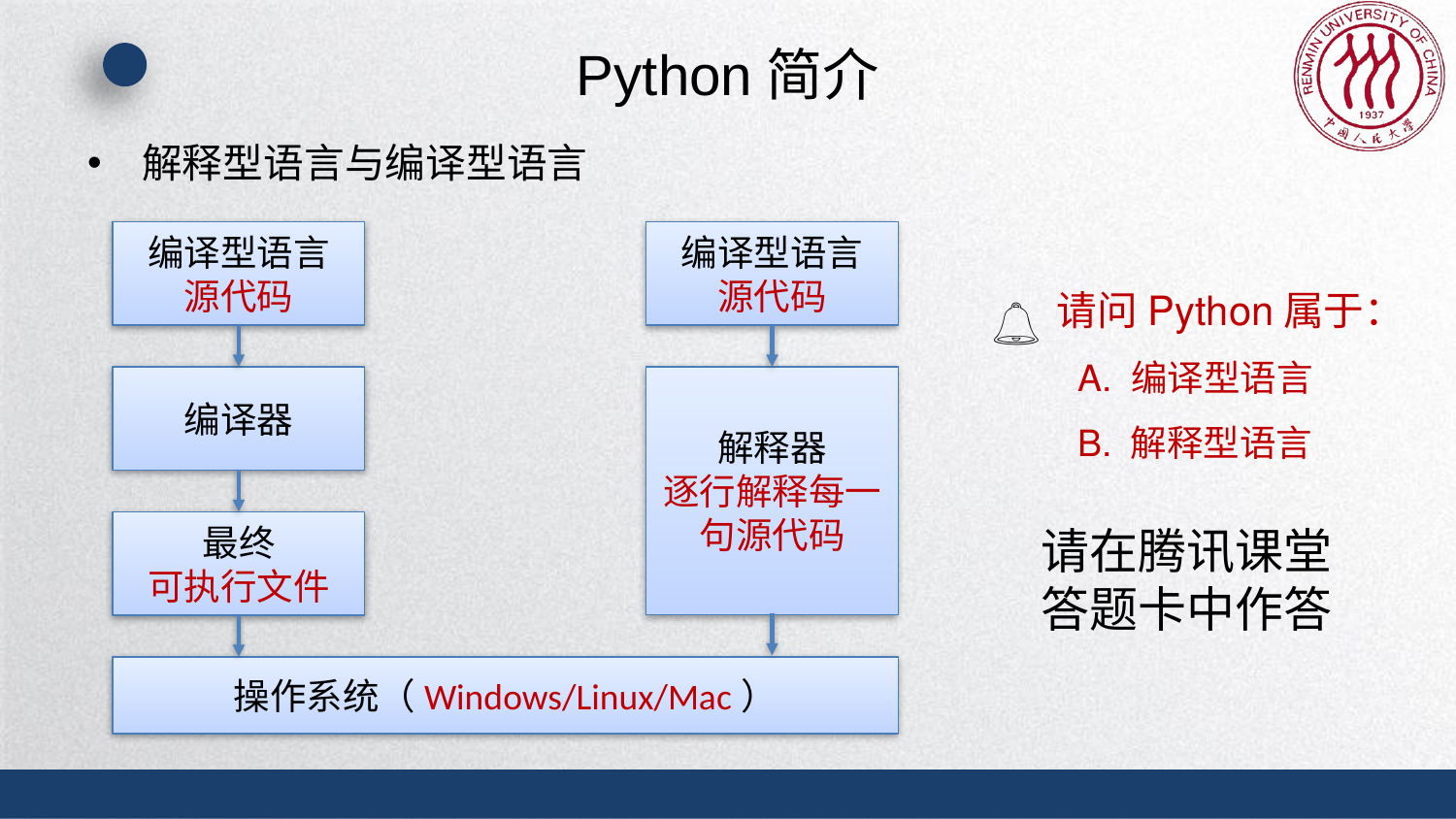

# Python简介
解释型语言与编译型语言

编译型语言
源代码
编译型语言
源代码
🔔
请问Python属于：
  A. 编译型语言
  B. 解释型语言
解释器
逐行解释每一句源代码
编译器
最终
可执行文件
请在腾讯课堂答题卡中作答
操作系统（Windows/Linux/Mac）